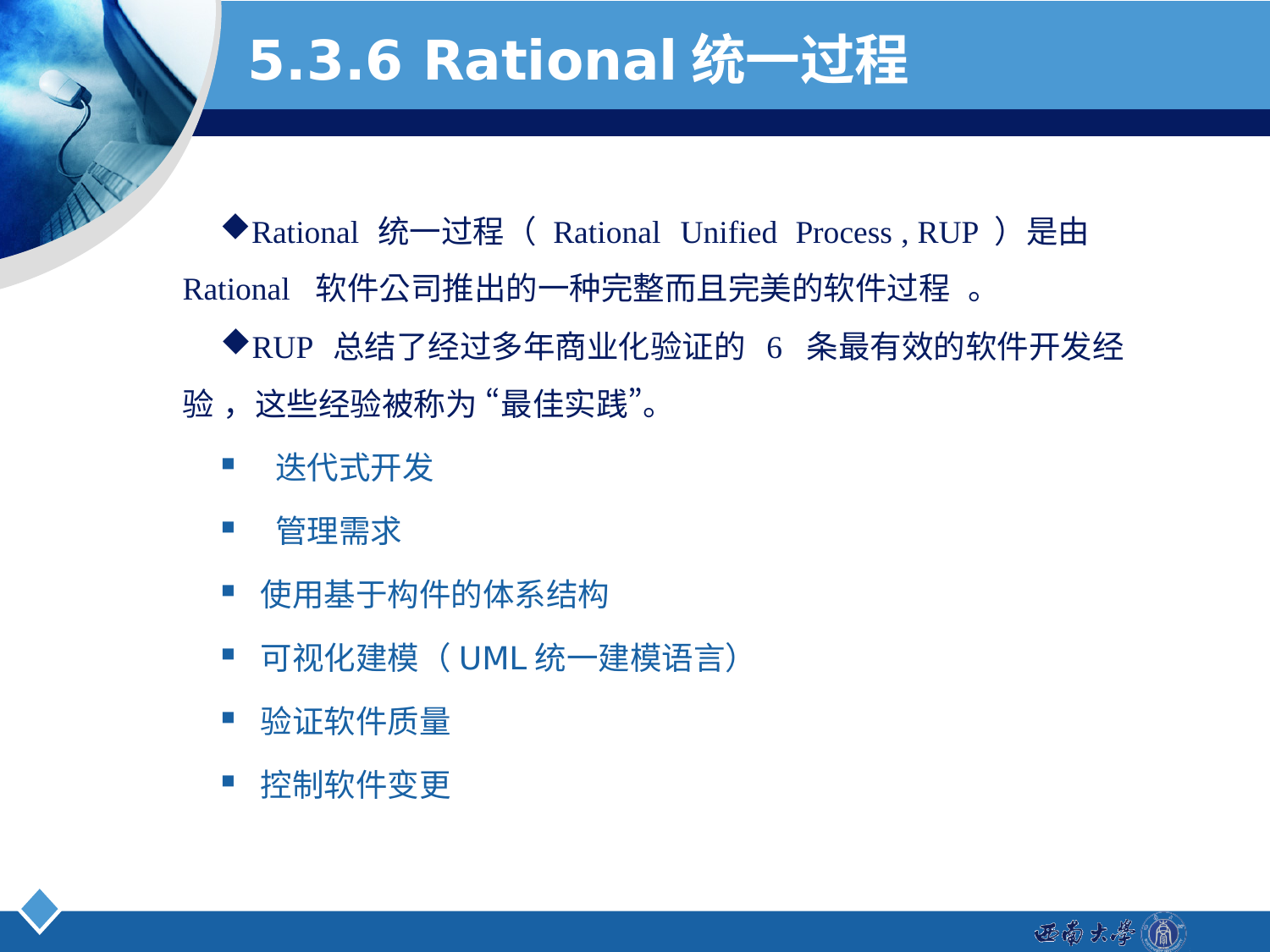

# 5.3.6 Rational统一过程
Rational 统一过程（ Rational  Unified  Process , RUP ）是由Rational  软件公司推出的一种完整而且完美的软件过程  。
RUP 总结了经过多年商业化验证的 6  条最有效的软件开发经验 ，这些经验被称为 “最佳实践”。
 迭代式开发
 管理需求
使用基于构件的体系结构
可视化建模（UML统一建模语言）
验证软件质量
控制软件变更